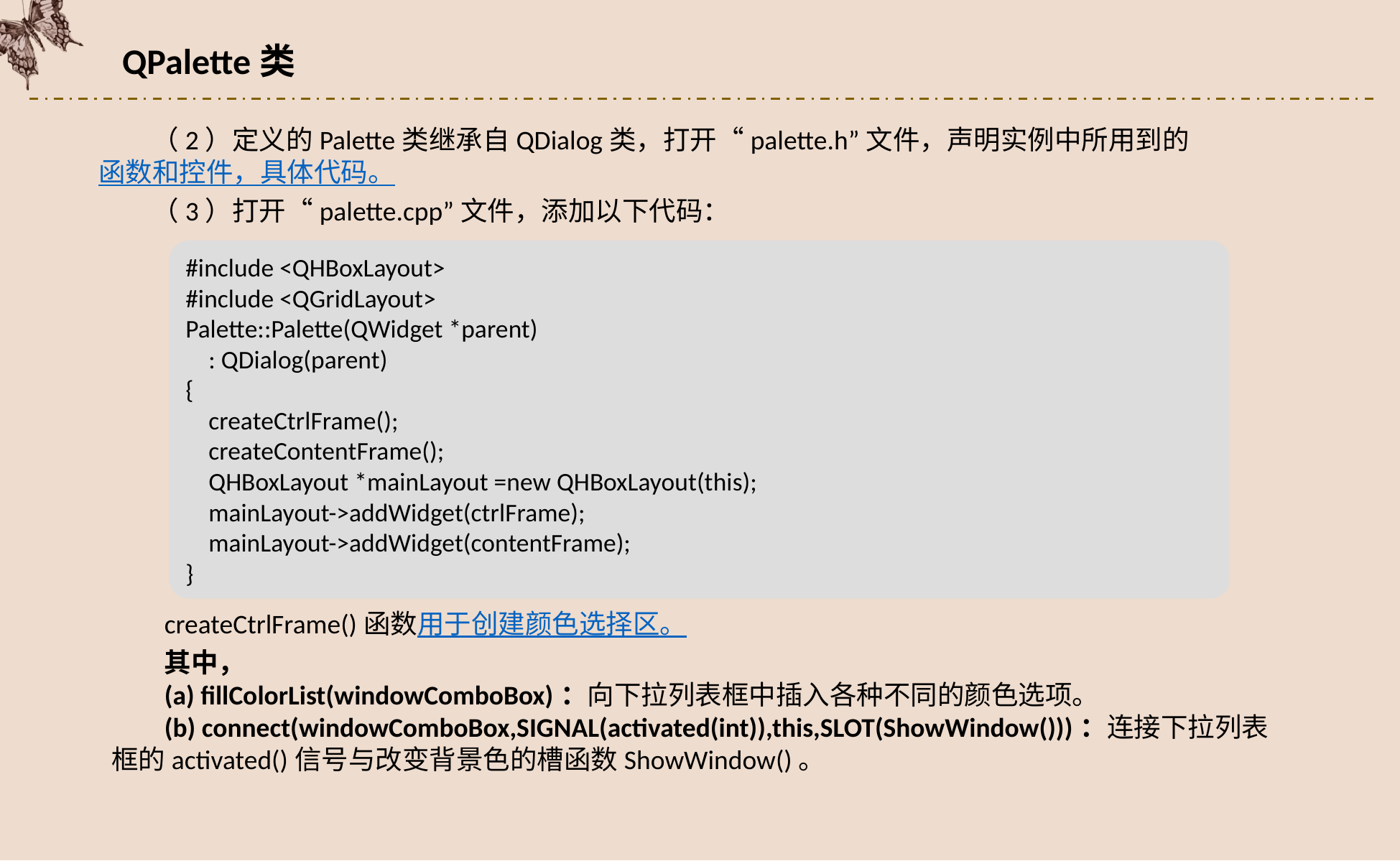

QPalette类
（2）定义的Palette类继承自QDialog类，打开“palette.h”文件，声明实例中所用到的函数和控件，具体代码。
（3）打开“palette.cpp”文件，添加以下代码：
#include <QHBoxLayout>
#include <QGridLayout>
Palette::Palette(QWidget *parent)
    : QDialog(parent)
{
    createCtrlFrame();
    createContentFrame();
    QHBoxLayout *mainLayout =new QHBoxLayout(this);
    mainLayout->addWidget(ctrlFrame);
    mainLayout->addWidget(contentFrame);
}
createCtrlFrame()函数用于创建颜色选择区。
其中，
(a) fillColorList(windowComboBox)：向下拉列表框中插入各种不同的颜色选项。
(b) connect(windowComboBox,SIGNAL(activated(int)),this,SLOT(ShowWindow()))：连接下拉列表框的activated()信号与改变背景色的槽函数ShowWindow()。